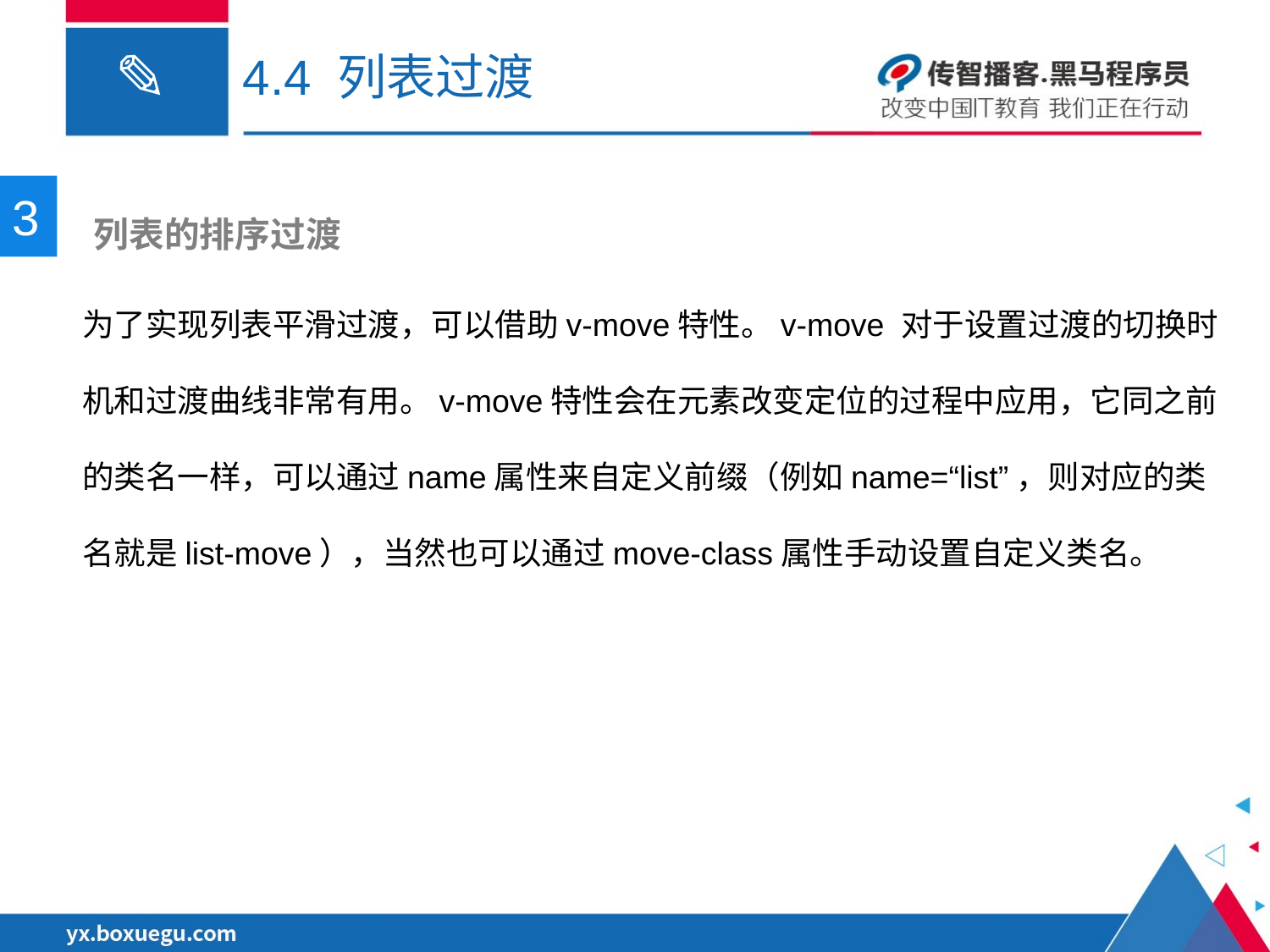

# 4.4 列表过渡

3
  列表的排序过渡
为了实现列表平滑过渡，可以借助v-move特性。v-move 对于设置过渡的切换时机和过渡曲线非常有用。v-move特性会在元素改变定位的过程中应用，它同之前的类名一样，可以通过name属性来自定义前缀（例如name=“list”，则对应的类名就是list-move），当然也可以通过move-class属性手动设置自定义类名。